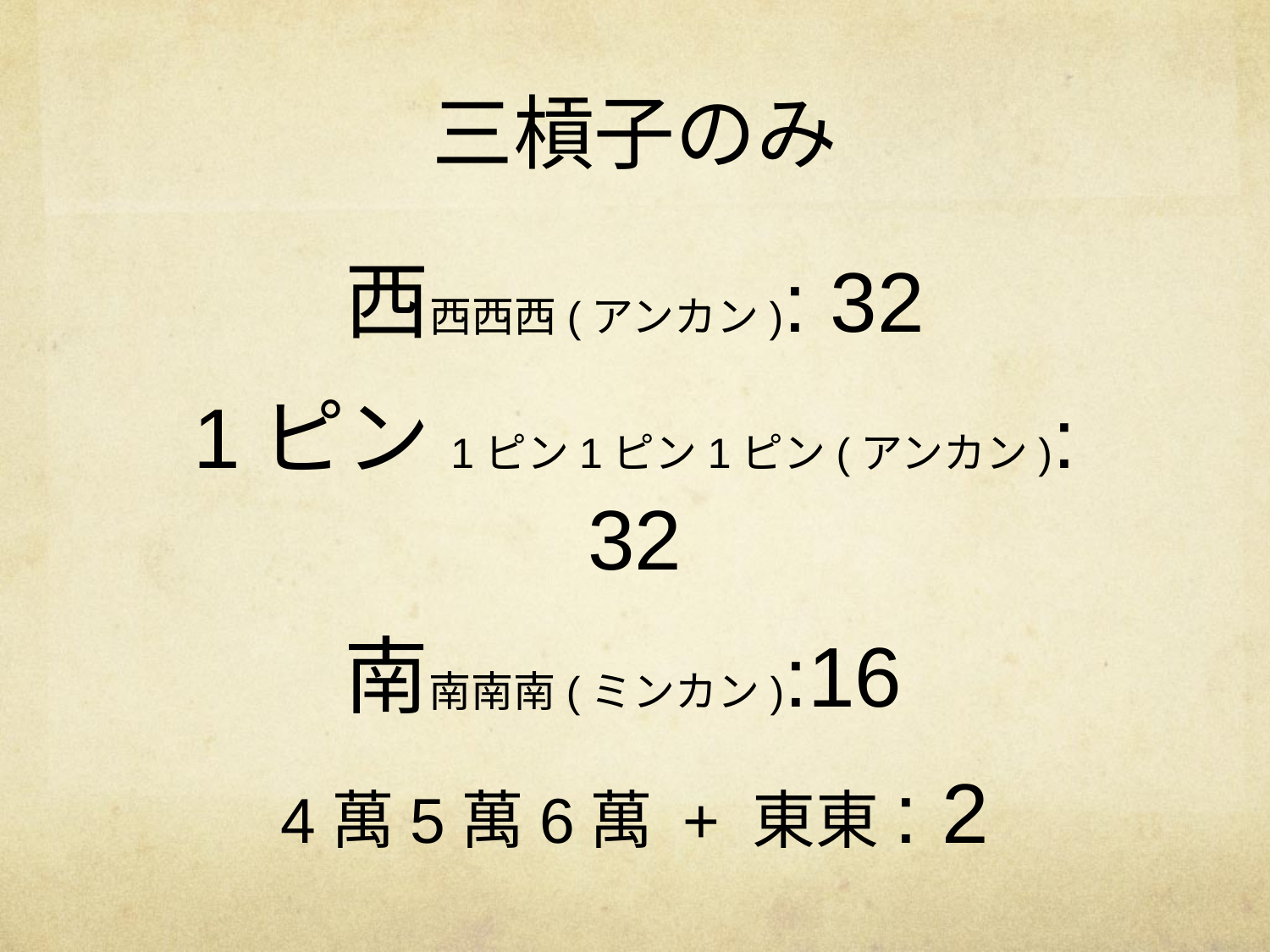

# 三槓子のみ
西西西西(アンカン): 32
1ピン1ピン1ピン1ピン(アンカン): 32
南南南南(ミンカン):16
4萬5萬6萬 + 東東: 2